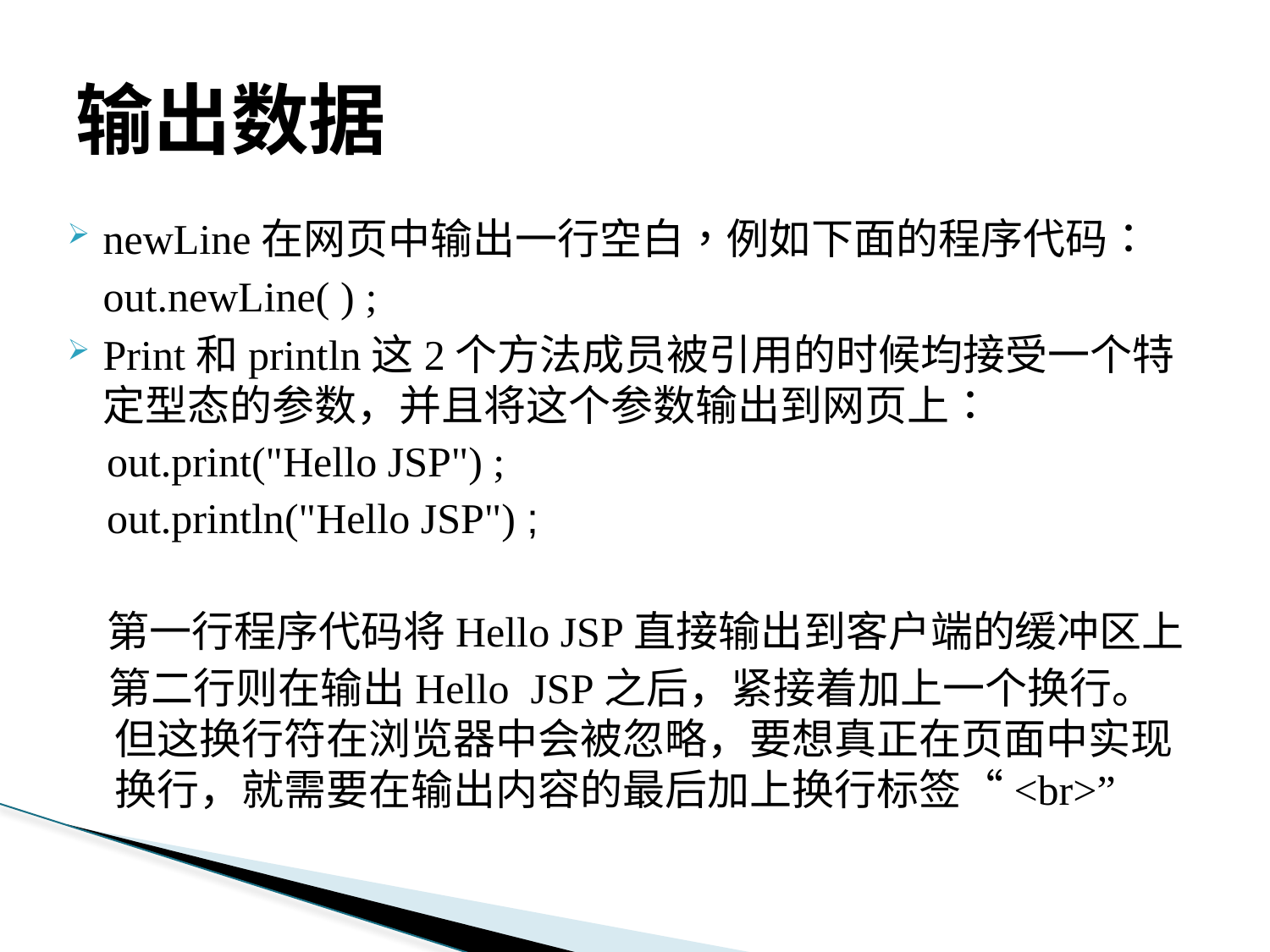

# 输出数据
newLine在网页中输出一行空白，例如下面的程序代码：
	out.newLine( ) ;
Print和println这2个方法成员被引用的时候均接受一个特定型态的参数，并且将这个参数输出到网页上：
out.print("Hello JSP") ;
out.println("Hello JSP") ;

第一行程序代码将Hello JSP直接输出到客户端的缓冲区上
第二行则在输出Hello  JSP之后，紧接着加上一个换行。但这换行符在浏览器中会被忽略，要想真正在页面中实现换行，就需要在输出内容的最后加上换行标签“<br>”